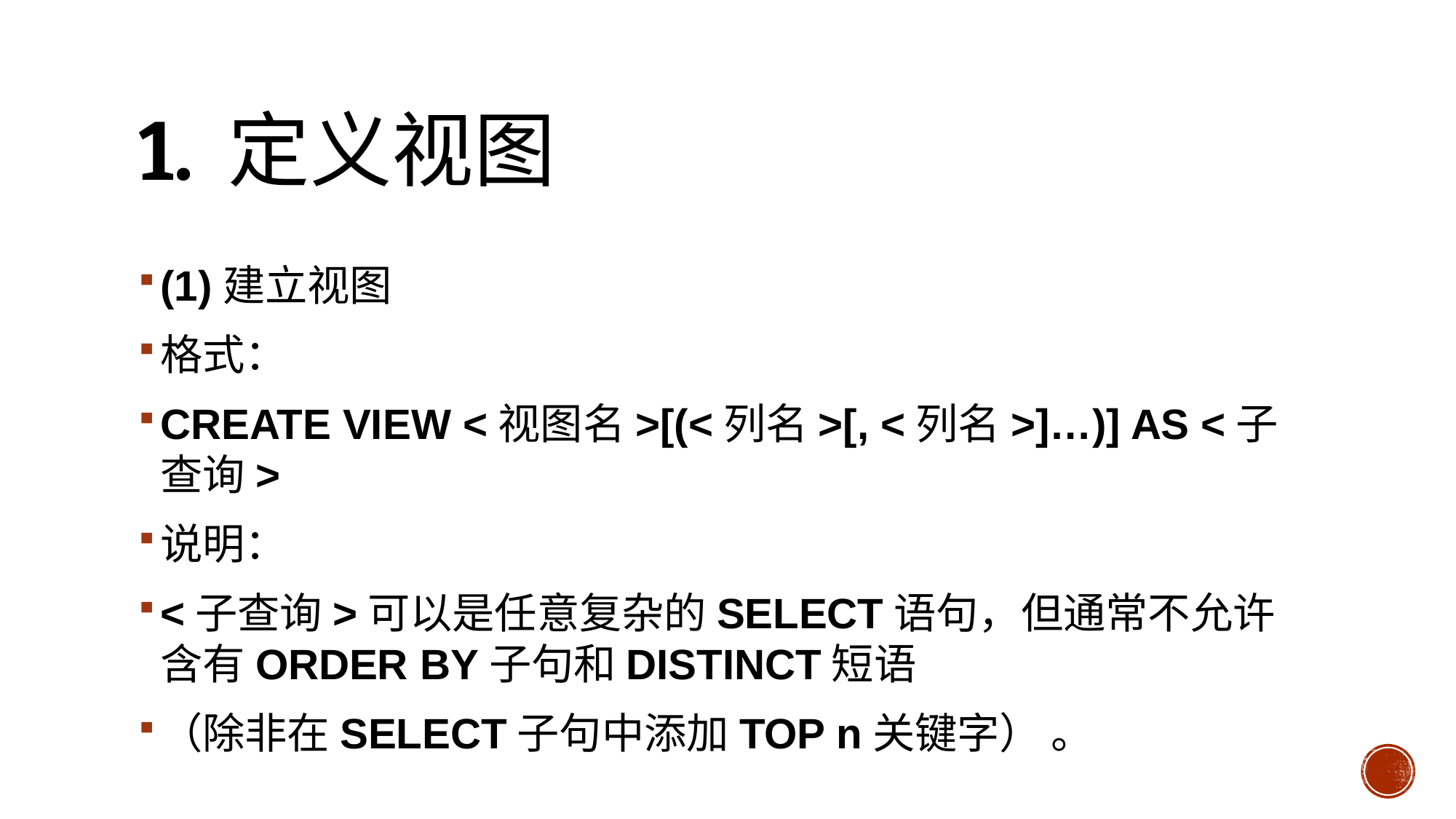

# 1. 定义视图
(1)建立视图
格式：
CREATE VIEW <视图名>[(<列名>[, <列名>]…)] AS <子查询>
说明：
<子查询>可以是任意复杂的SELECT语句，但通常不允许含有ORDER BY子句和DISTINCT短语
（除非在SELECT子句中添加TOP n关键字） 。

22